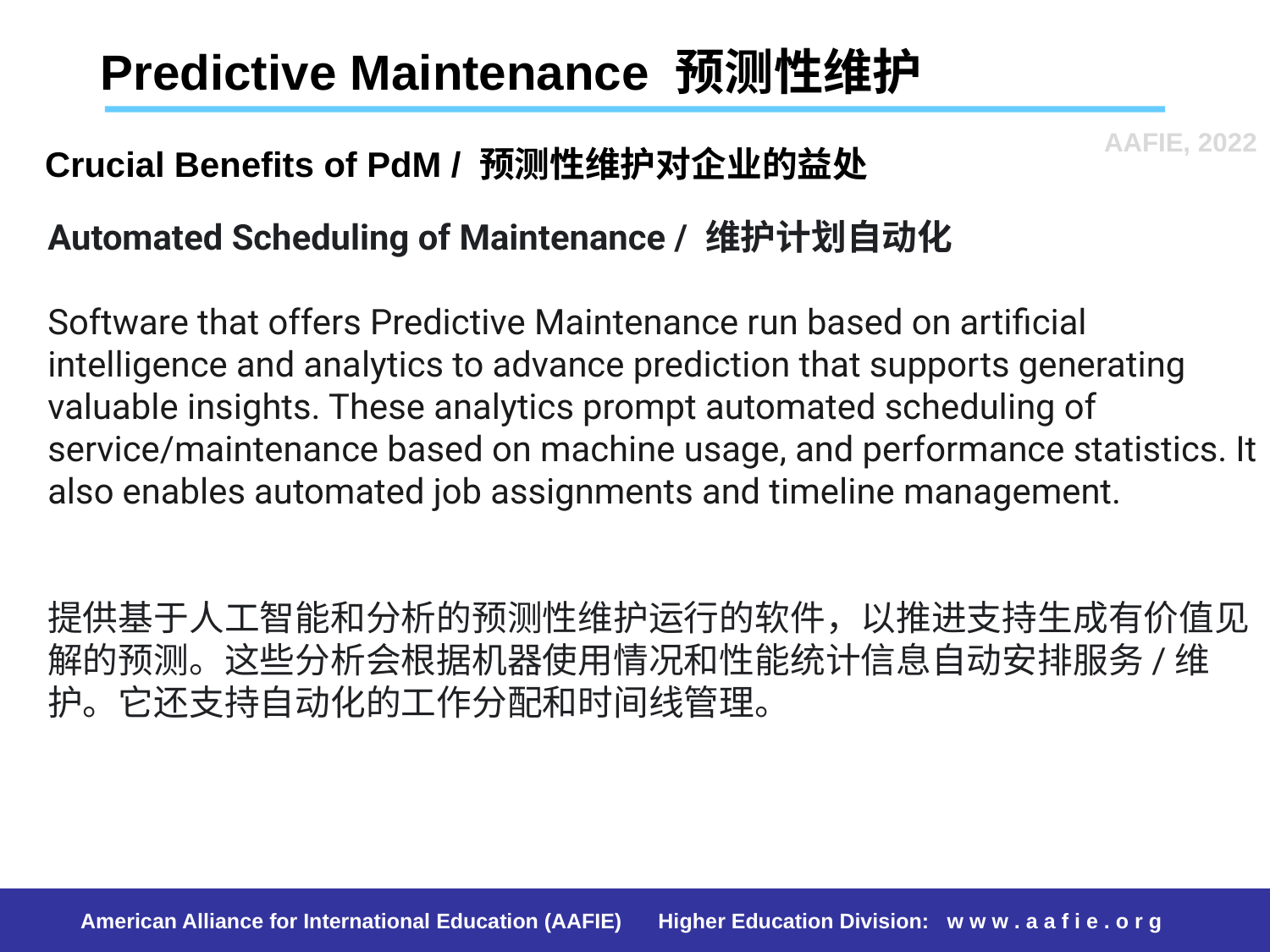

Predictive Maintenance 预测性维护
AAFIE, 2022
Crucial Benefits of PdM / 预测性维护对企业的益处
Automated Scheduling of Maintenance / 维护计划自动化

Software that offers Predictive Maintenance run based on artificial intelligence and analytics to advance prediction that supports generating valuable insights. These analytics prompt automated scheduling of service/maintenance based on machine usage, and performance statistics. It also enables automated job assignments and timeline management.

提供基于人工智能和分析的预测性维护运行的软件，以推进支持生成有价值见解的预测。这些分析会根据机器使用情况和性能统计信息自动安排服务/维护。它还支持自动化的工作分配和时间线管理。